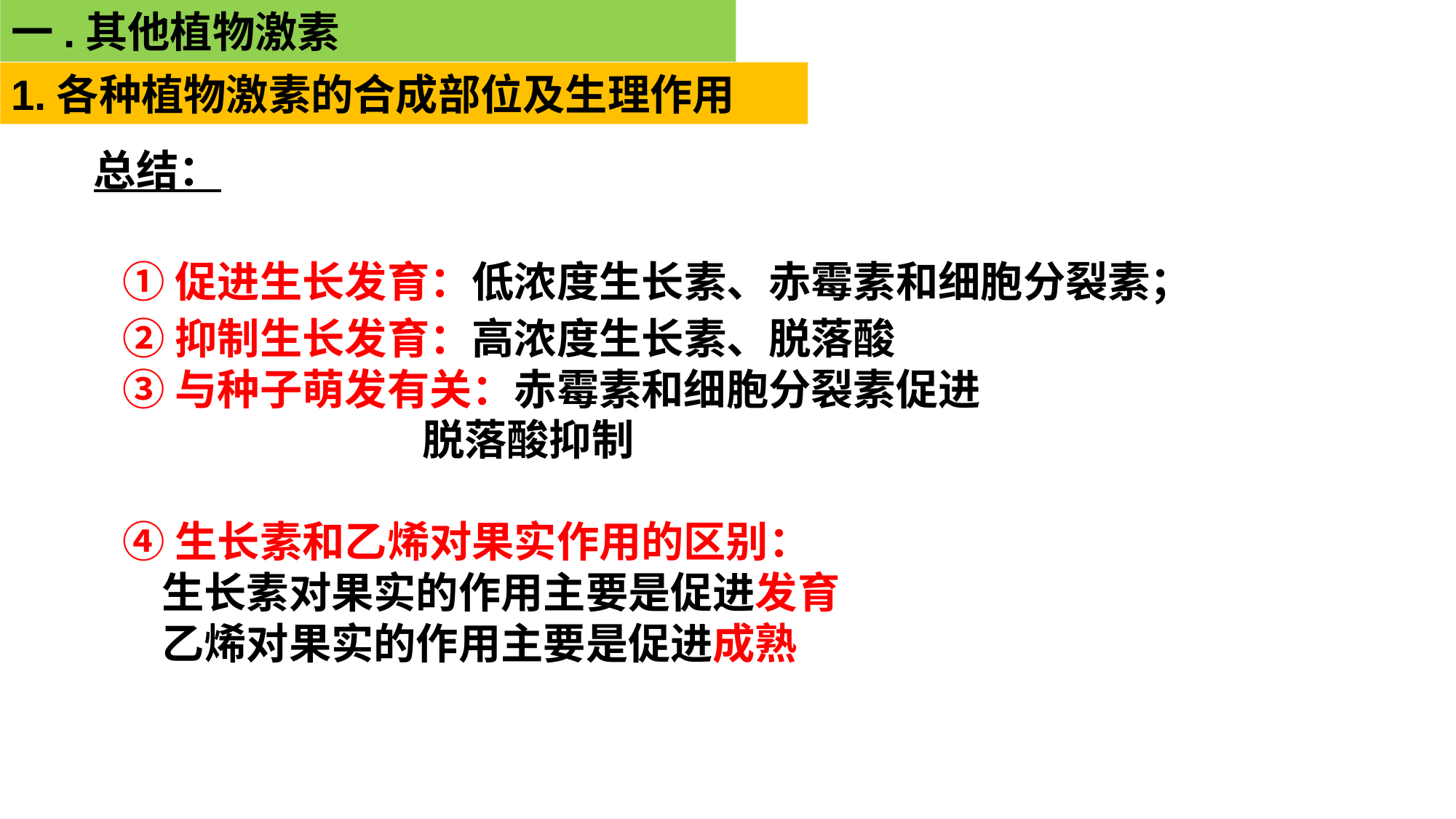

一.其他植物激素
1.各种植物激素的合成部位及生理作用
总结：

   ①促进生长发育：低浓度生长素、赤霉素和细胞分裂素；
   ②抑制生长发育：高浓度生长素、脱落酸
   ③与种子萌发有关：赤霉素和细胞分裂素促进
                                 脱落酸抑制

   ④生长素和乙烯对果实作用的区别：
      生长素对果实的作用主要是促进发育
      乙烯对果实的作用主要是促进成熟